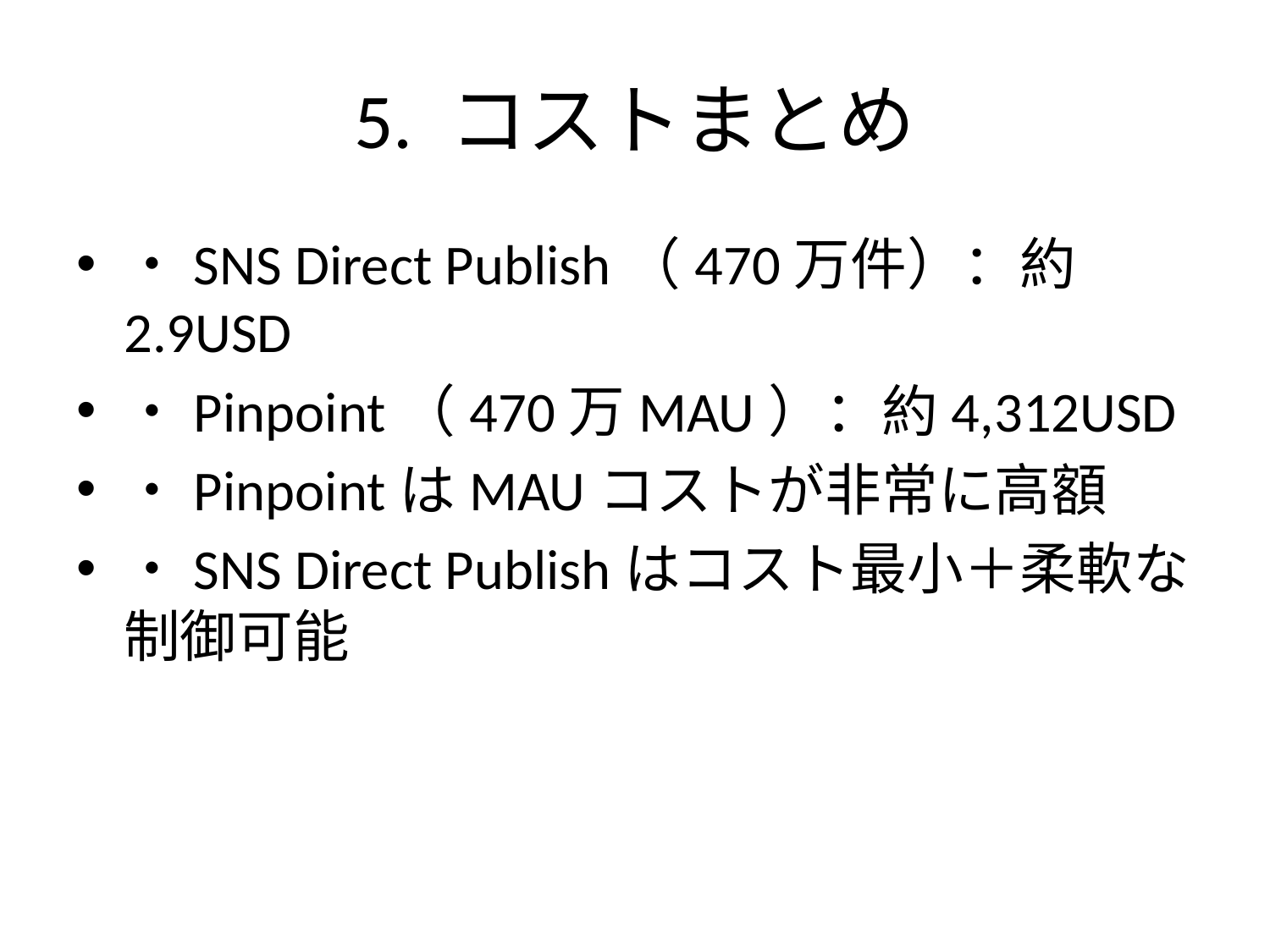

# 5. コストまとめ
・SNS Direct Publish（470万件）：約2.9USD
・Pinpoint（470万MAU）：約4,312USD
・PinpointはMAUコストが非常に高額
・SNS Direct Publishはコスト最小＋柔軟な制御可能